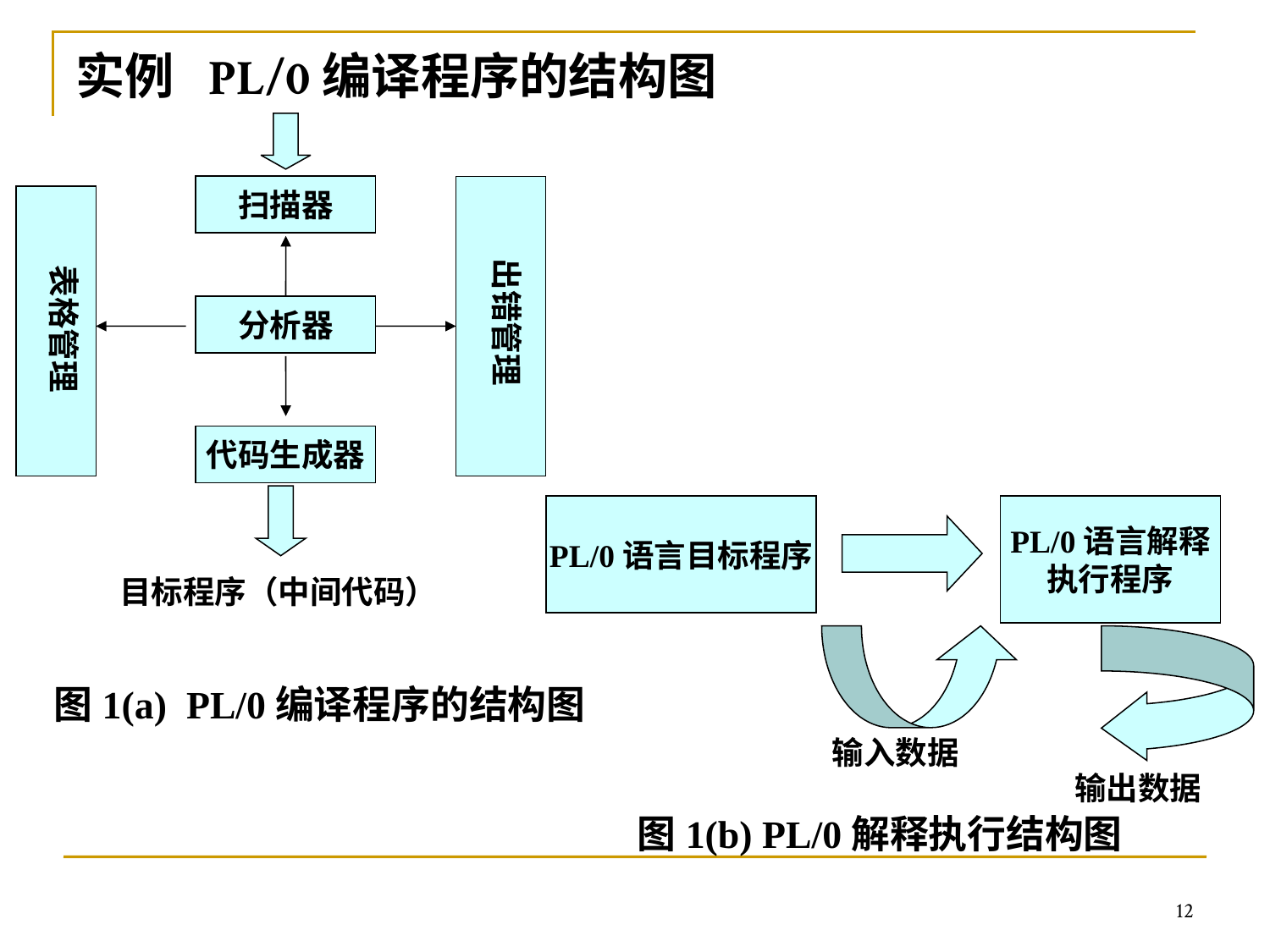

实例  PL/0编译程序的结构图

扫描器

出错管理
表格管理
分析器

代码生成器

PL/0语言目标程序
PL/0语言解释
执行程序

目标程序（中间代码）

图1(a)  PL/0编译程序的结构图
输入数据
输出数据
图1(b) PL/0解释执行结构图
12